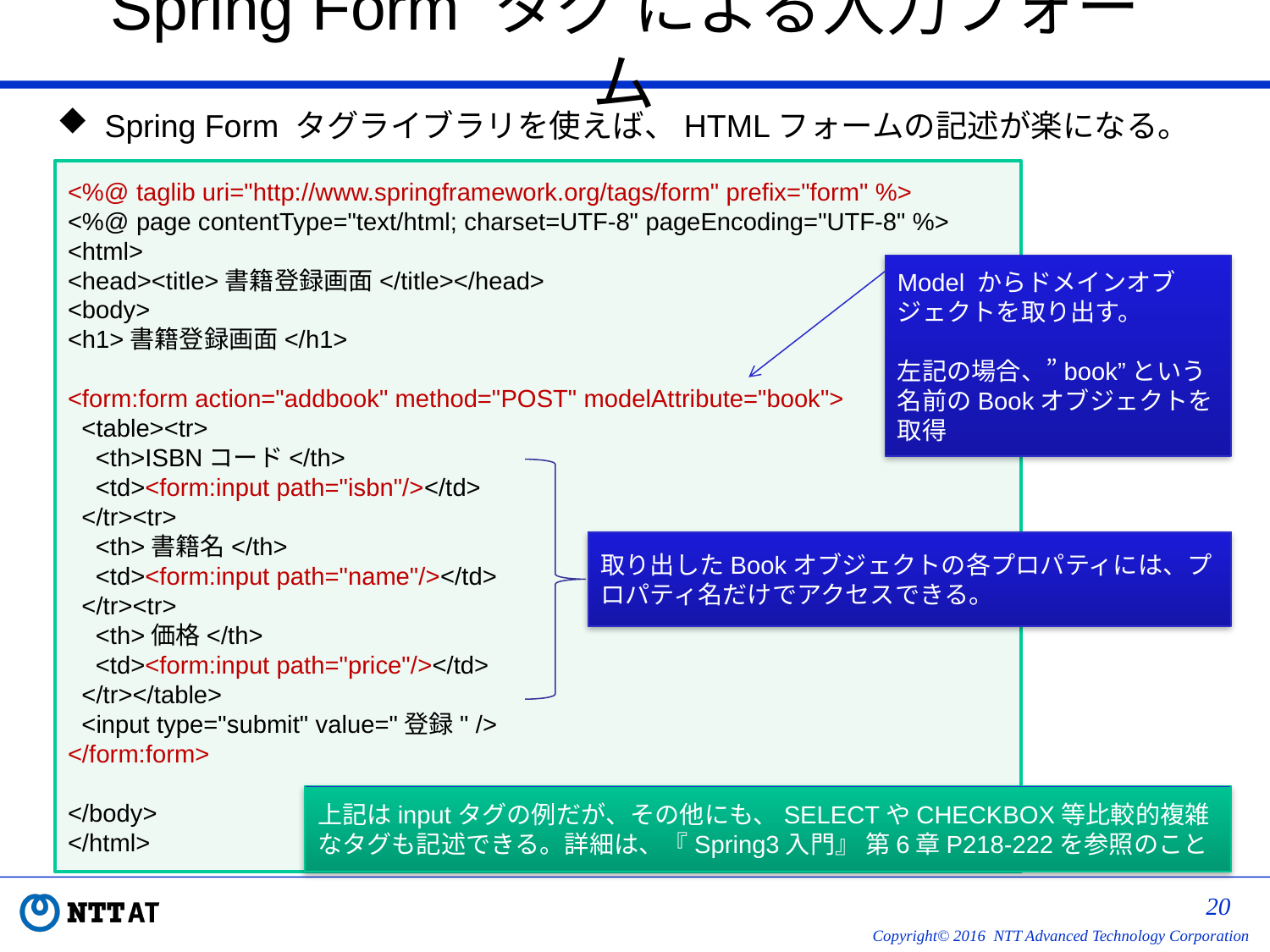

# Spring Form タグ による入力フォーム
Spring Form タグライブラリを使えば、HTMLフォームの記述が楽になる。
<%@ taglib uri="http://www.springframework.org/tags/form" prefix="form" %>
<%@ page contentType="text/html; charset=UTF-8" pageEncoding="UTF-8" %>
<html>
<head><title>書籍登録画面</title></head>
<body>
<h1>書籍登録画面</h1>

<form:form action="addbook" method="POST" modelAttribute="book">
  <table><tr>
    <th>ISBNコード</th>
    <td><form:input path="isbn"/></td>
  </tr><tr>
    <th>書籍名</th>
    <td><form:input path="name"/></td>
  </tr><tr>
    <th>価格</th>
    <td><form:input path="price"/></td>
  </tr></table>
  <input type="submit" value="登録" />
</form:form>

</body>
</html>
Model からドメインオブジェクトを取り出す。

左記の場合、”book”という名前のBookオブジェクトを取得

取り出したBookオブジェクトの各プロパティには、プロパティ名だけでアクセスできる。
上記はinputタグの例だが、その他にも、SELECTやCHECKBOX等比較的複雑なタグも記述できる。詳細は、『Spring3入門』 第6章P218-222を参照のこと
20